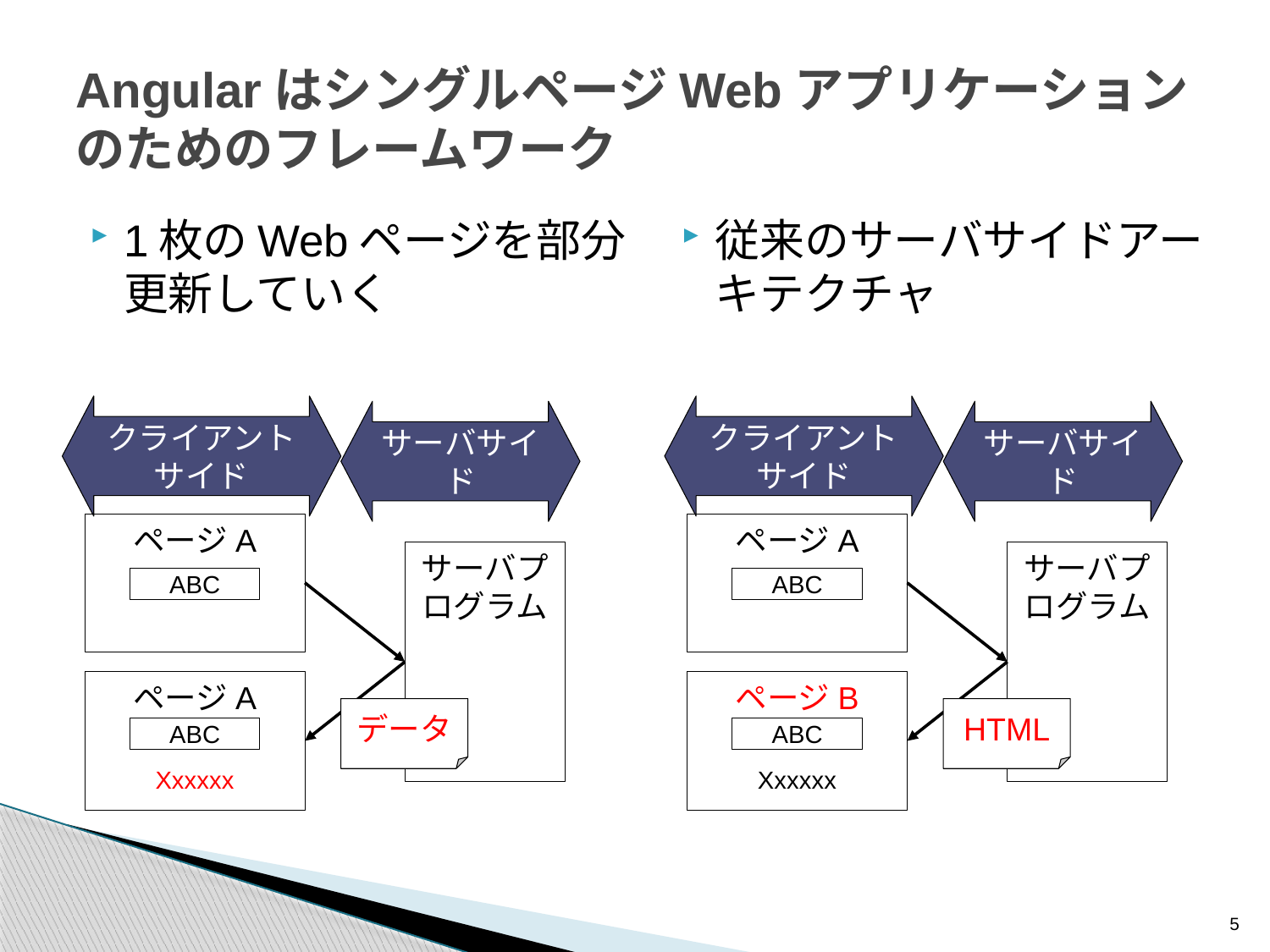

# AngularはシングルページWebアプリケーションのためのフレームワーク
従来のサーバサイドアーキテクチャ
1枚のWebページを部分更新していく
クライアントサイド
クライアントサイド
サーバサイド
サーバサイド
ページA
ページA
サーバプログラム
サーバプログラム
ABC
ABC
ページA
ページB
データ
HTML
ABC
ABC
Xxxxxx
Xxxxxx
5